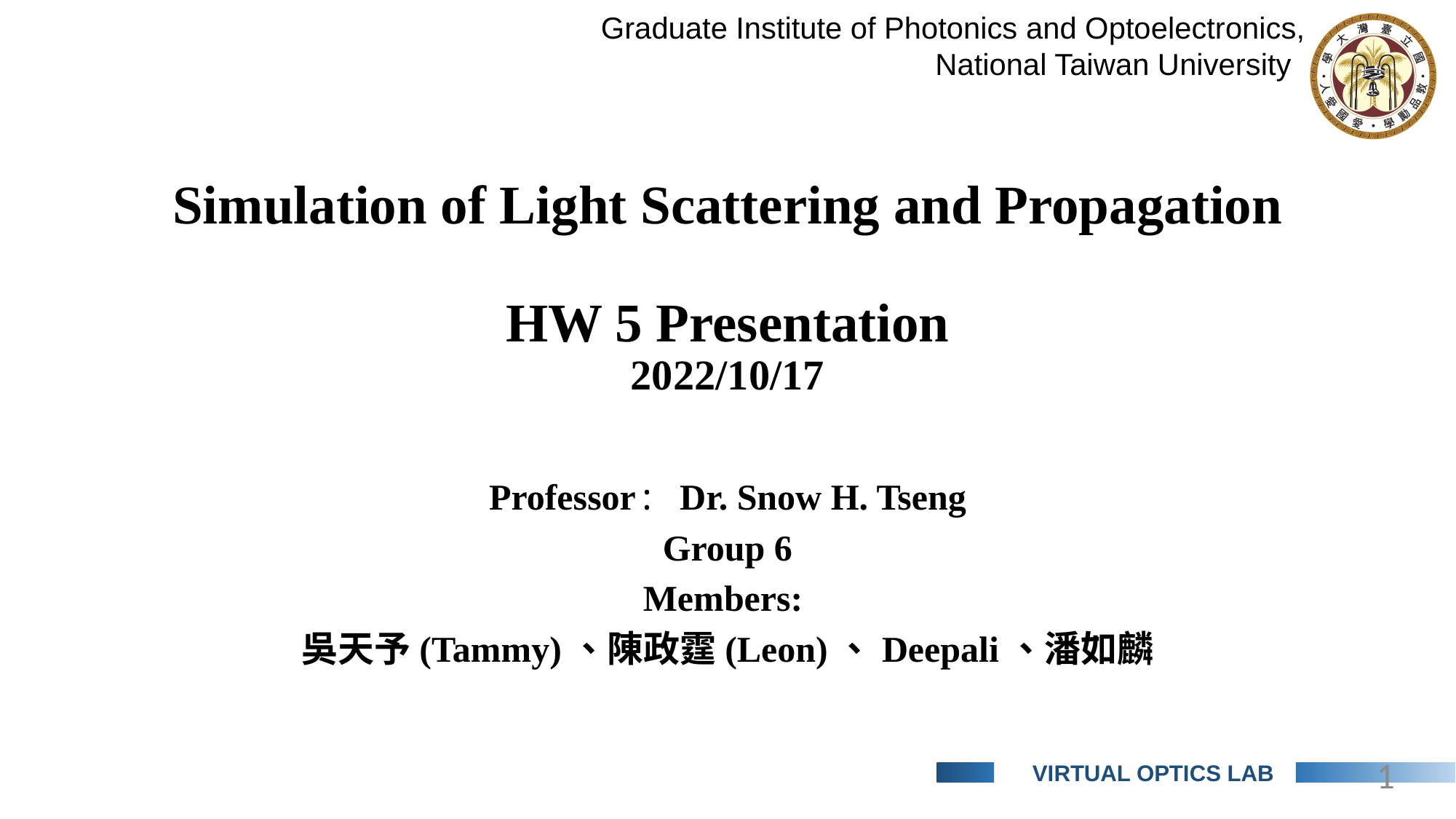

# Simulation of Light Scattering and Propagation HW 5 Presentation 2022/10/17
Professor: Dr. Snow H. Tseng
Group 6
Members:
吳天予(Tammy)、陳政霆(Leon)、Deepali、潘如麟
1